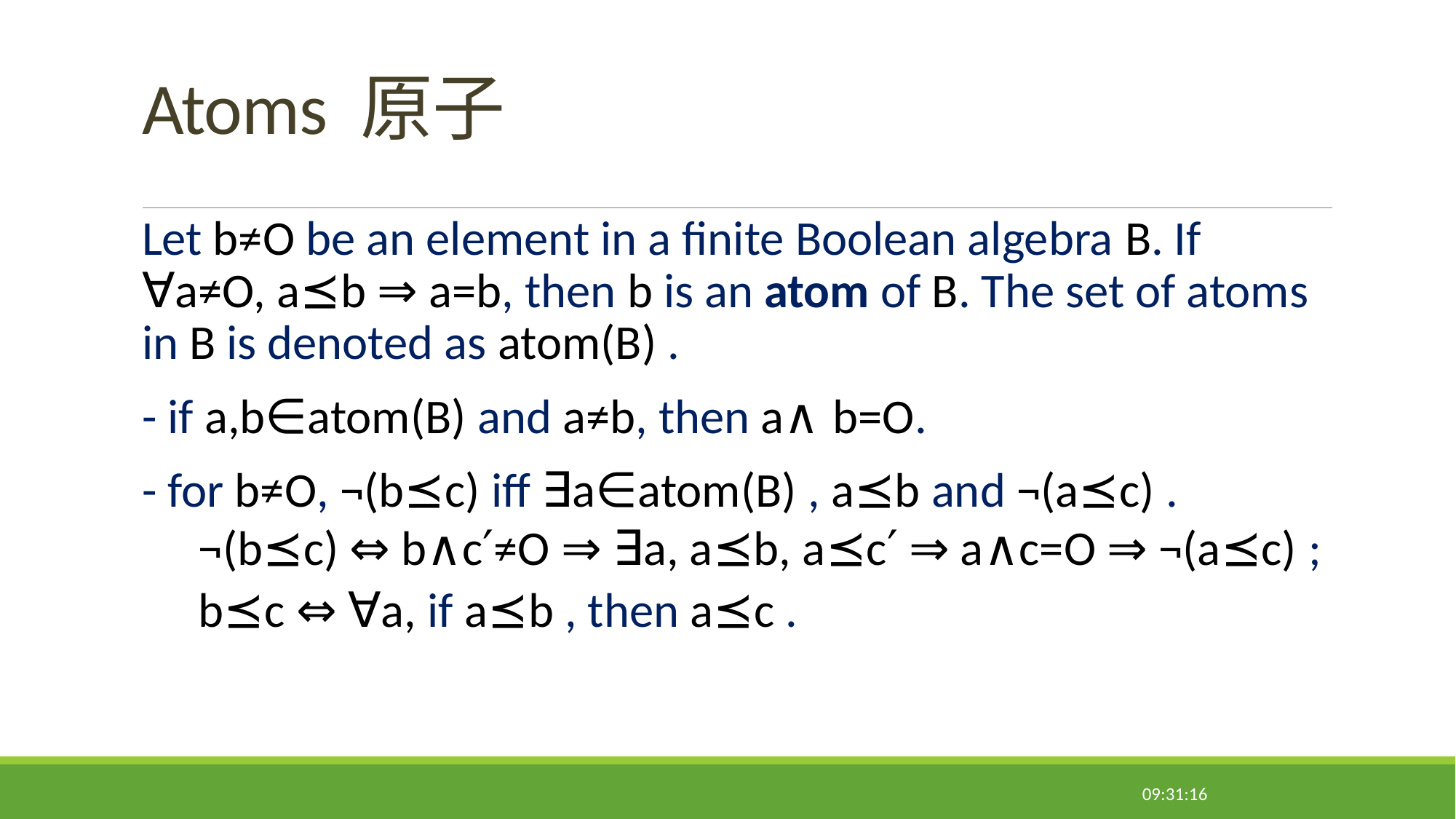

# Atoms 原子
Let b≠O be an element in a finite Boolean algebra B. If ∀a≠O, a⪯b ⇒ a=b, then b is an atom of B. The set of atoms in B is denoted as atom(B) .
- if a,b∈atom(B) and a≠b, then a∧b=O.
- for b≠O, ¬(b⪯c) iff ∃a∈atom(B) , a⪯b and ¬(a⪯c) .
    ¬(b⪯c) ⇔ b∧c′≠O ⇒ ∃a, a⪯b, a⪯c′ ⇒ a∧c=O ⇒ ¬(a⪯c) ;
    b⪯c ⇔ ∀a, if a⪯b , then a⪯c .
09:31:16